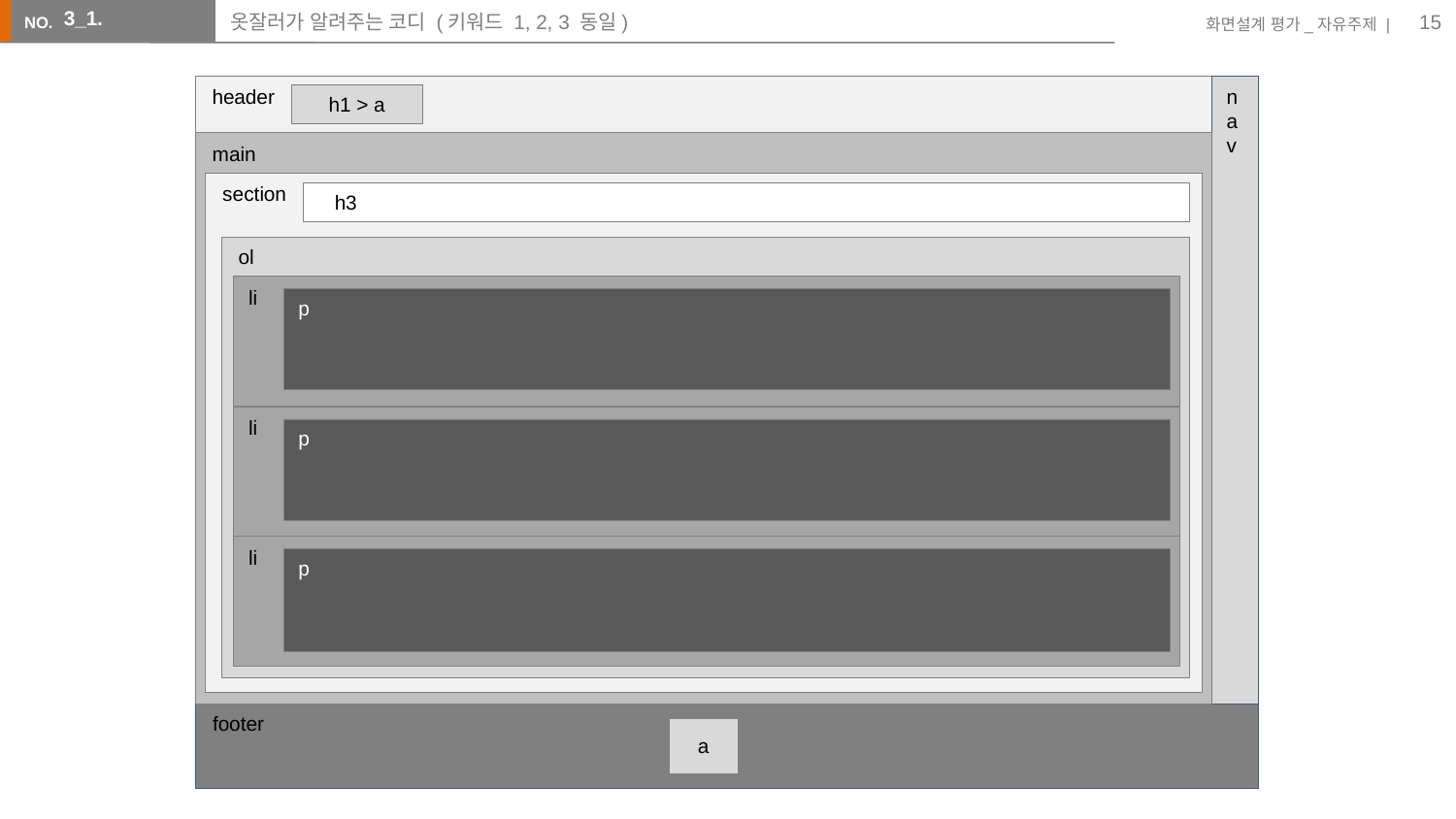

15
3_1.
# 옷잘러가 알려주는 코디 (키워드 1, 2, 3 동일)

header
nav

h1 > a

main

section

h3

ol

li

p

li

p

li

p
footer

a